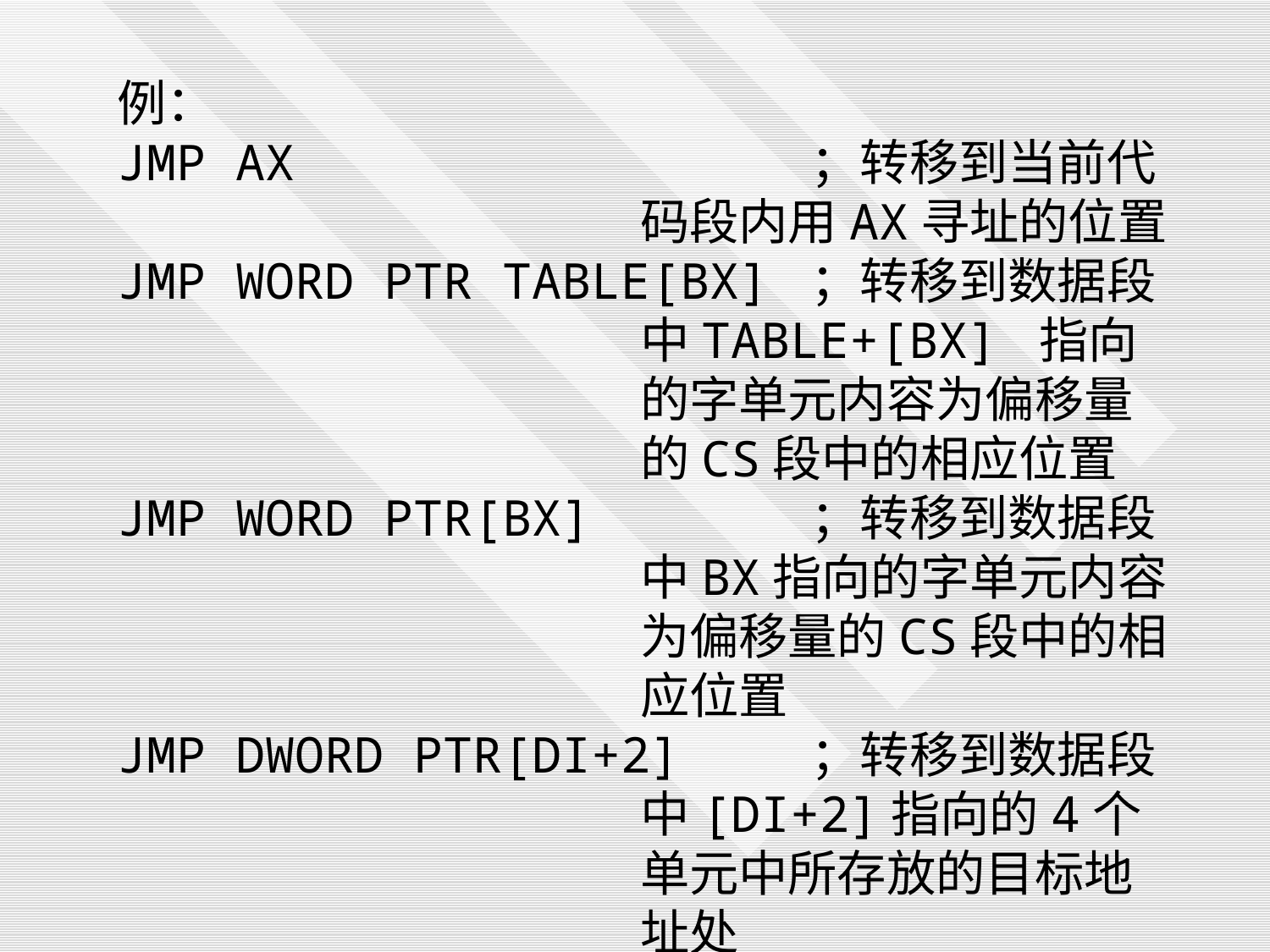

例：
JMP AX                 ；转移到当前代码段内用AX寻址的位置
JMP WORD PTR TABLE[BX] ；转移到数据段中TABLE+[BX] 指向的字单元内容为偏移量的CS段中的相应位置
JMP WORD PTR[BX]       ；转移到数据段中BX指向的字单元内容为偏移量的CS段中的相应位置
JMP DWORD PTR[DI+2]    ；转移到数据段中[DI+2]指向的4个单元中所存放的目标地址处